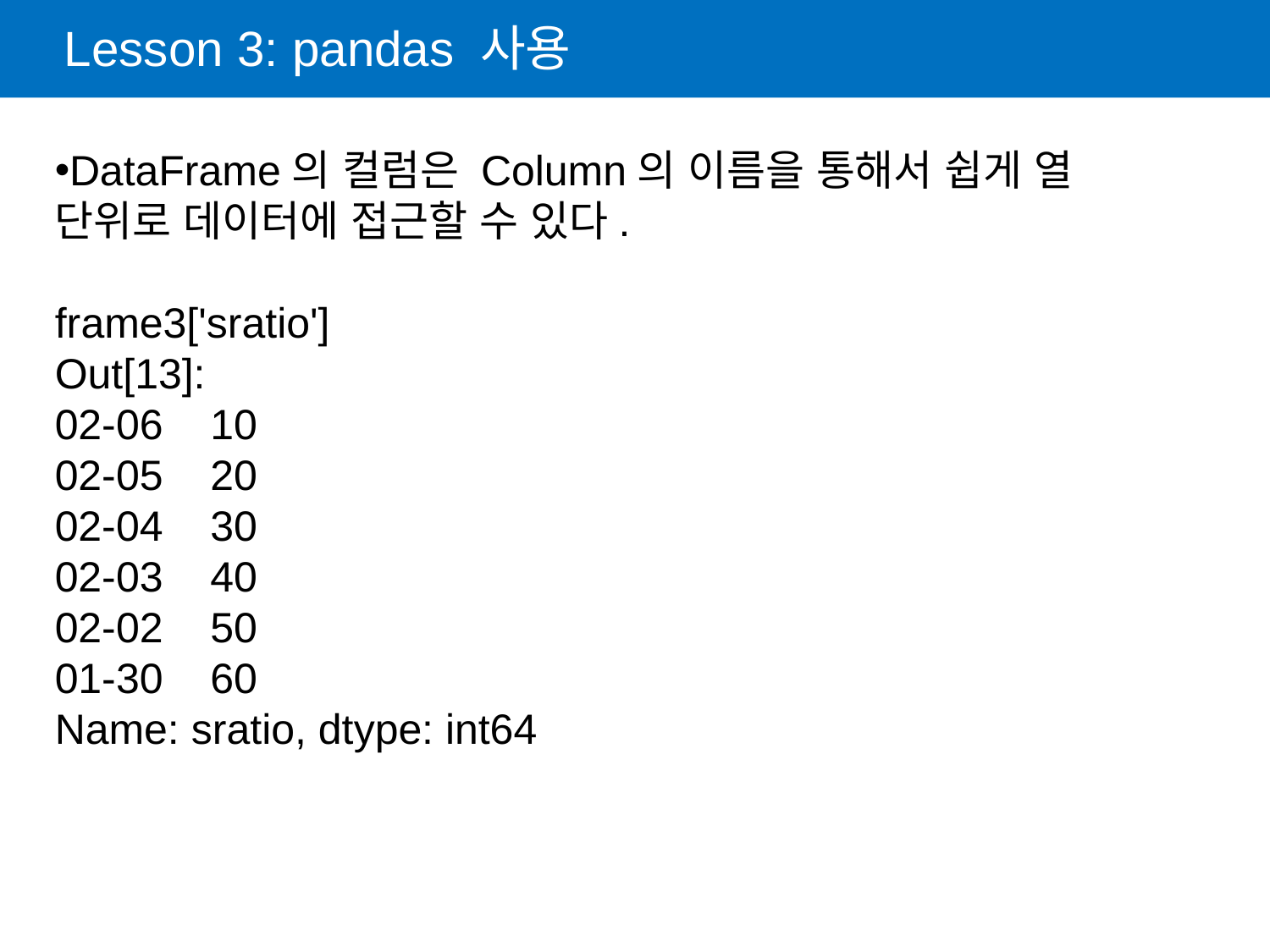

# Lesson 3: pandas 사용
DataFrame의 컬럼은 Column의 이름을 통해서 쉽게 열 단위로 데이터에 접근할 수 있다.

frame3['sratio']
Out[13]:
02-06    10
02-05    20
02-04    30
02-03    40
02-02    50
01-30    60
Name: sratio, dtype: int64